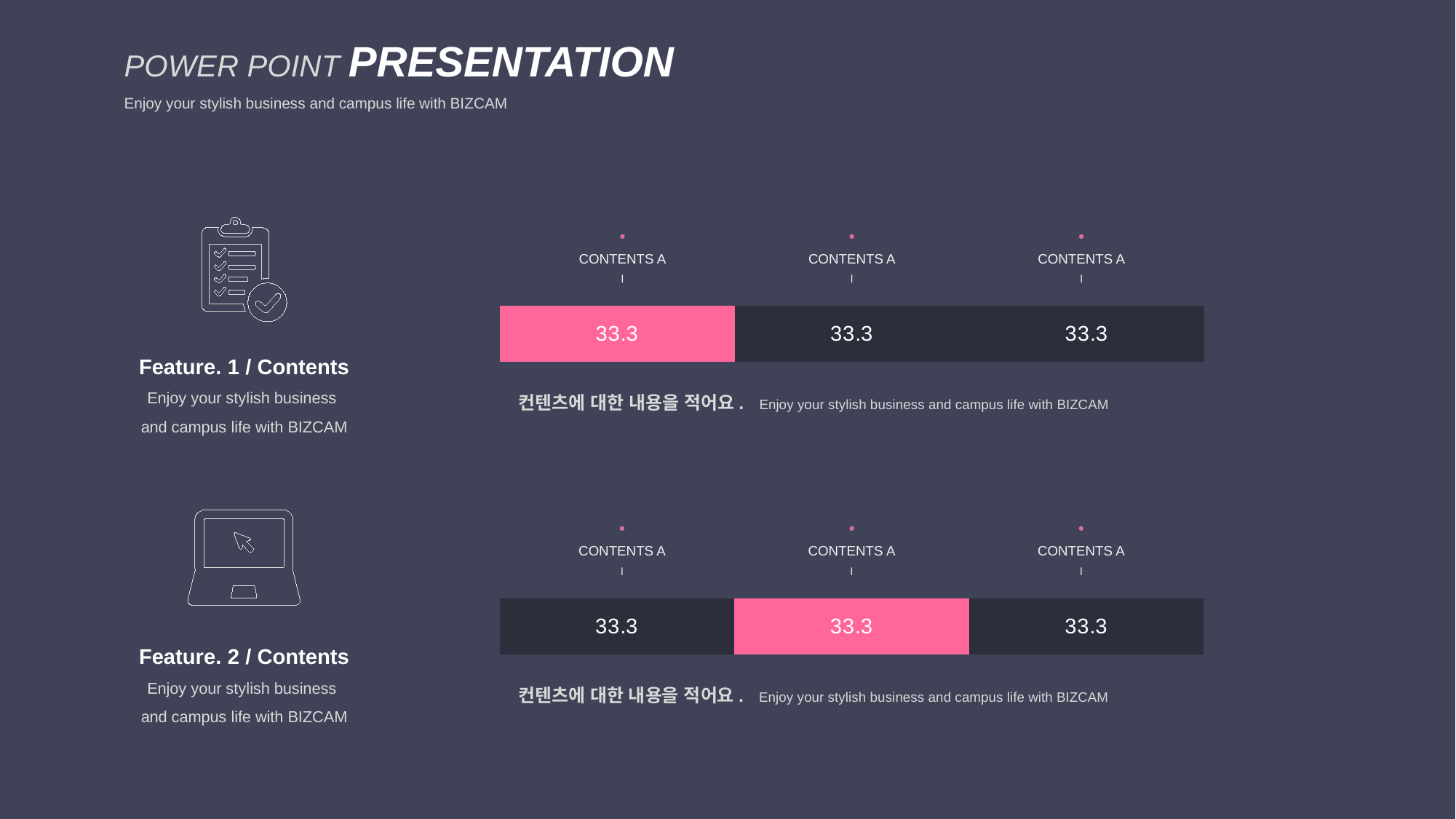

POWER POINT PRESENTATION
Enjoy your stylish business and campus life with BIZCAM

●
CONTENTS A
l
●
CONTENTS A
l
●
CONTENTS A
l

### Chart

| Category | 계열 1 | 계열 2 | 계열 3 |
|---|---|---|---|
| 항목 1 | 33.3 | 33.3 | 33.3 |
Feature. 1 / Contents
Enjoy your stylish business
and campus life with BIZCAM
컨텐츠에 대한 내용을 적어요.   Enjoy your stylish business and campus life with BIZCAM

●
CONTENTS A
l
●
CONTENTS A
l
●
CONTENTS A
l

### Chart

| Category | 계열 1 | 계열 2 | 계열 3 |
|---|---|---|---|
| 항목 1 | 33.3 | 33.3 | 33.3 |
Feature. 2 / Contents
Enjoy your stylish business
and campus life with BIZCAM
컨텐츠에 대한 내용을 적어요.   Enjoy your stylish business and campus life with BIZCAM